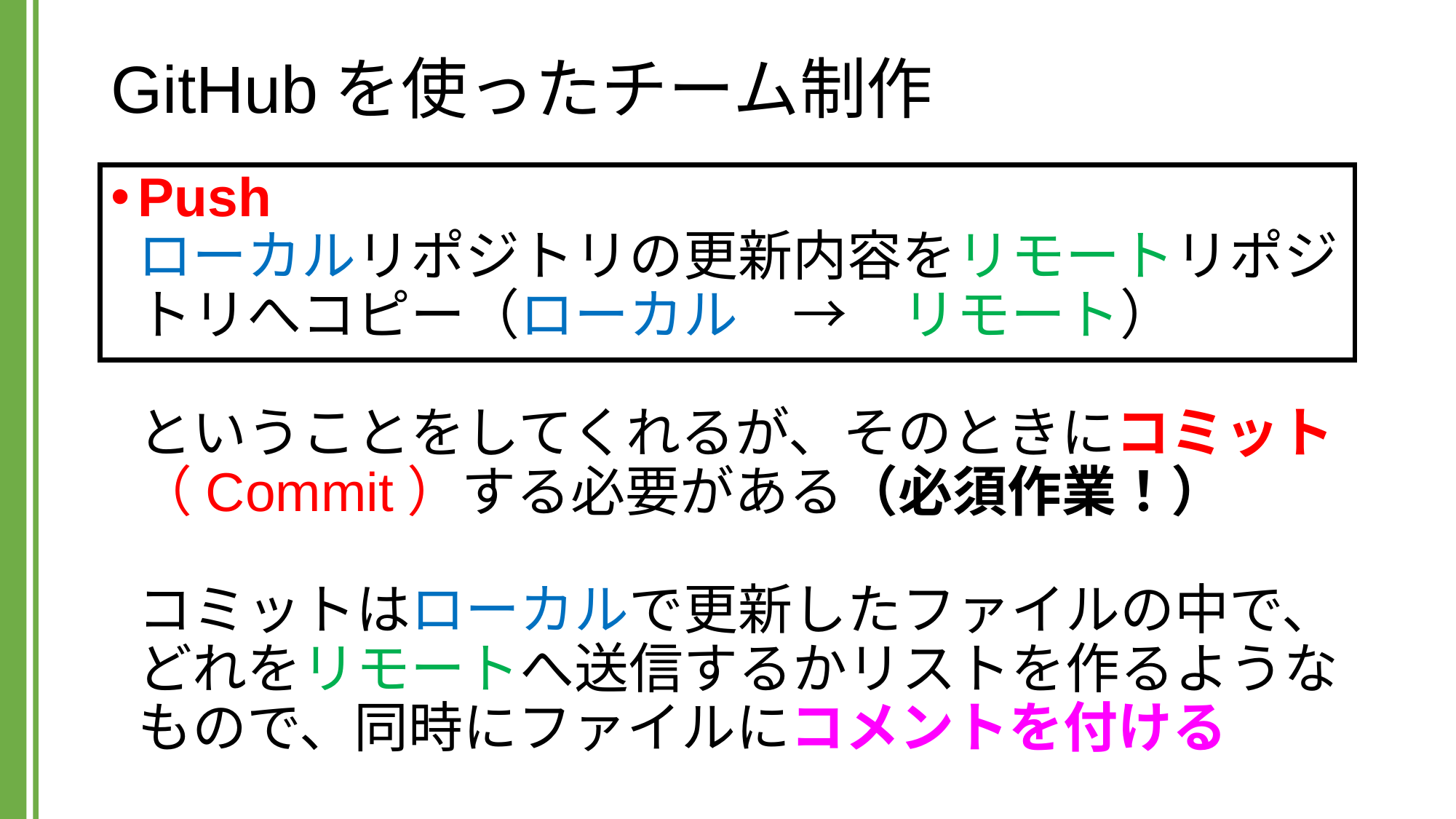

# GitHubを使ったチーム制作
Push
ローカルリポジトリの更新内容をリモートリポジトリへコピー（ローカル　→　リモート）
ということをしてくれるが、そのときにコミット
（Commit）する必要がある（必須作業！）
コミットはローカルで更新したファイルの中で、
どれをリモートへ送信するかリストを作るようなもので、同時にファイルにコメントを付ける